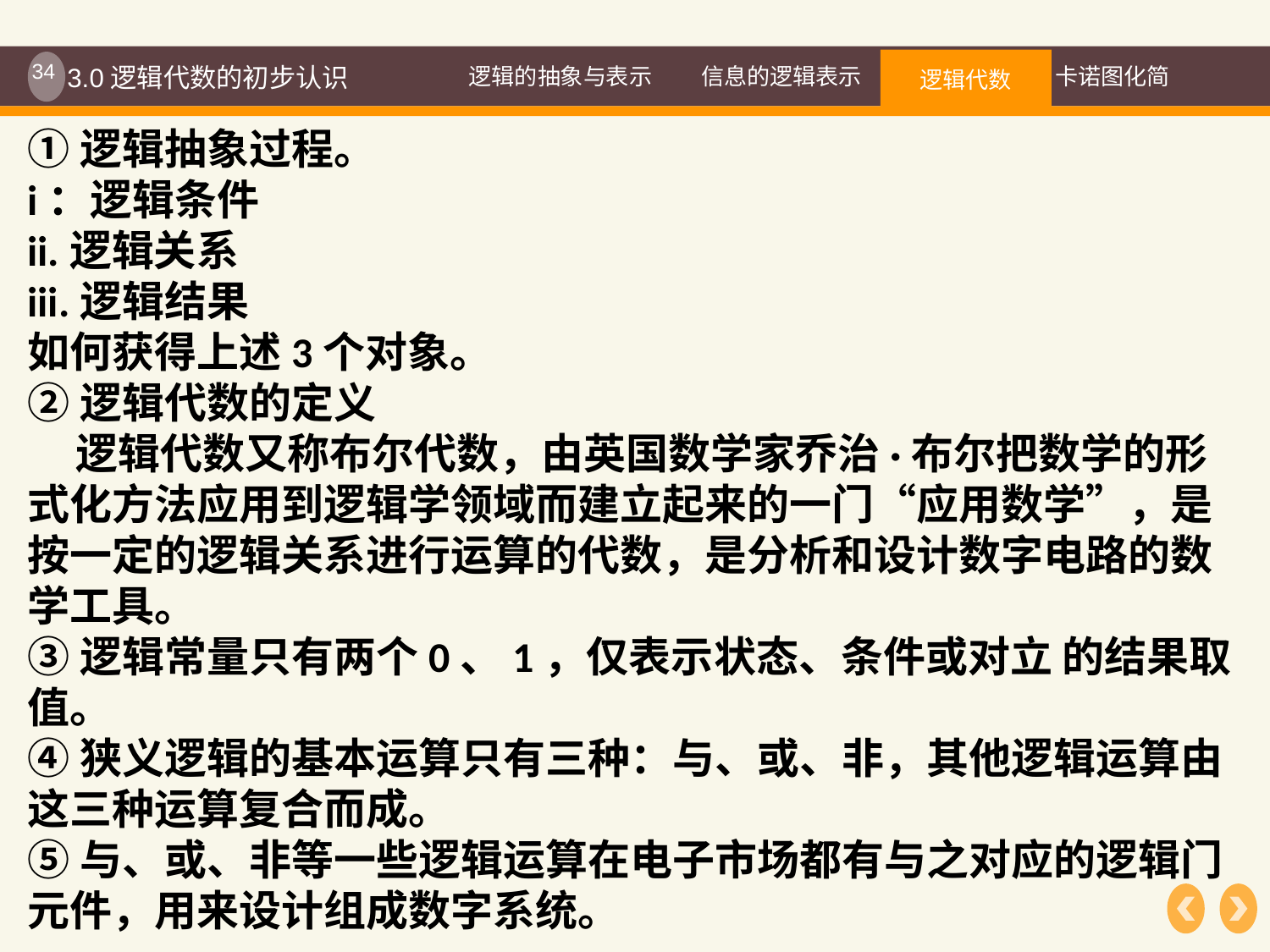

3.0逻辑代数的初步认识
①逻辑抽象过程。
i：逻辑条件
ii.逻辑关系
iii.逻辑结果
如何获得上述3个对象。
②逻辑代数的定义
    逻辑代数又称布尔代数，由英国数学家乔治·布尔把数学的形式化方法应用到逻辑学领域而建立起来的一门“应用数学”，是按一定的逻辑关系进行运算的代数，是分析和设计数字电路的数学工具。
③逻辑常量只有两个0、1，仅表示状态、条件或对立 的结果取值。
④狭义逻辑的基本运算只有三种：与、或、非，其他逻辑运算由这三种运算复合而成。
⑤与、或、非等一些逻辑运算在电子市场都有与之对应的逻辑门元件，用来设计组成数字系统。